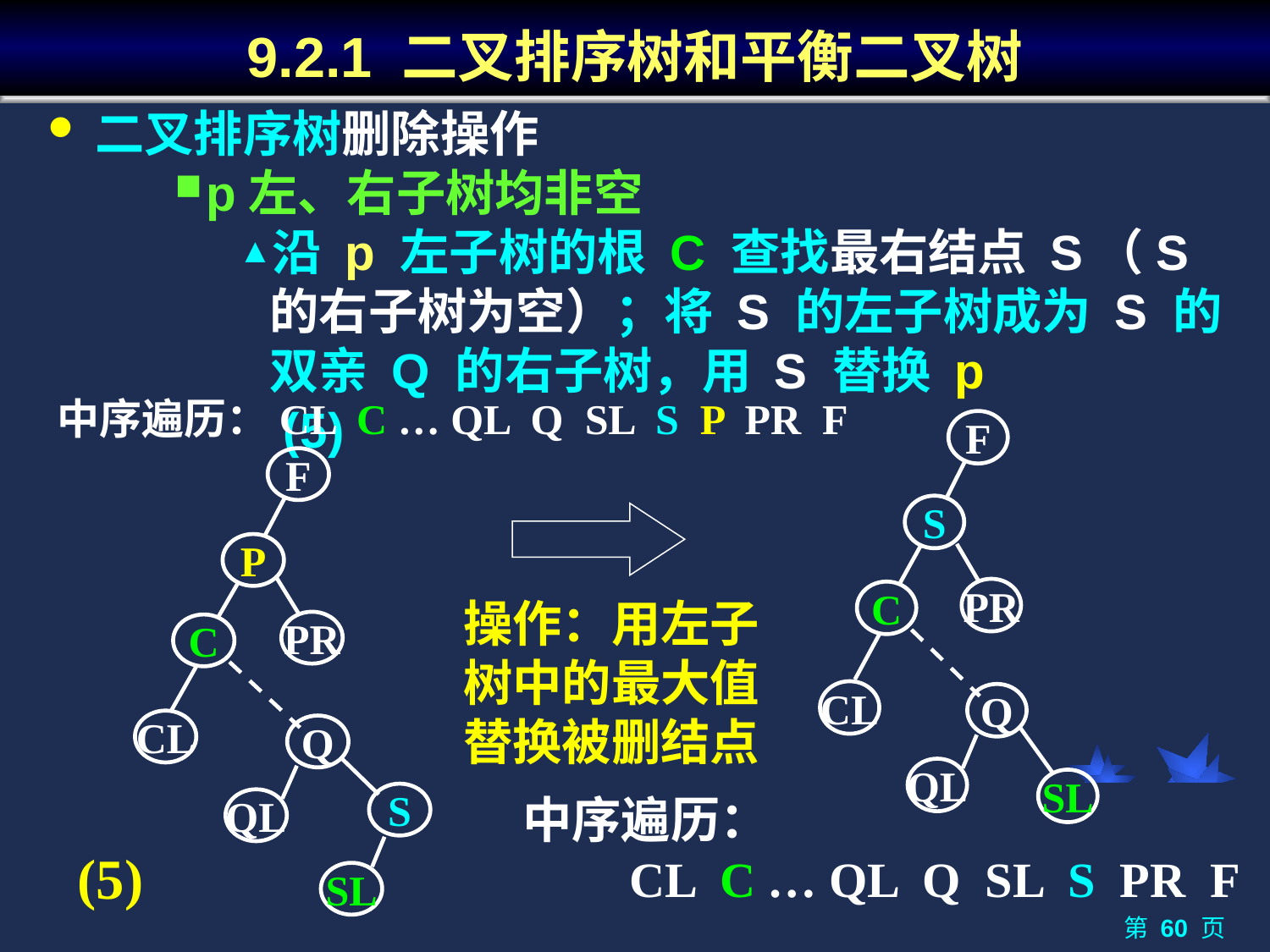

# 9.2.1 二叉排序树和平衡二叉树
二叉排序树删除操作
p左、右子树均非空
沿 p 左子树的根 C 查找最右结点 S（S 的右子树为空）；将 S 的左子树成为 S 的双亲 Q 的右子树，用 S 替换 p                   (5)
中序遍历：CL  C … QL  Q  SL  S  P  PR  F
F

S

PR
C

CL
Q

QL
SL
F

P

PR
C

CL
Q

S
QL

SL

操作：用左子树中的最大值替换被删结点
中序遍历：
CL  C … QL  Q  SL  S  PR  F
(5)
第 60 页